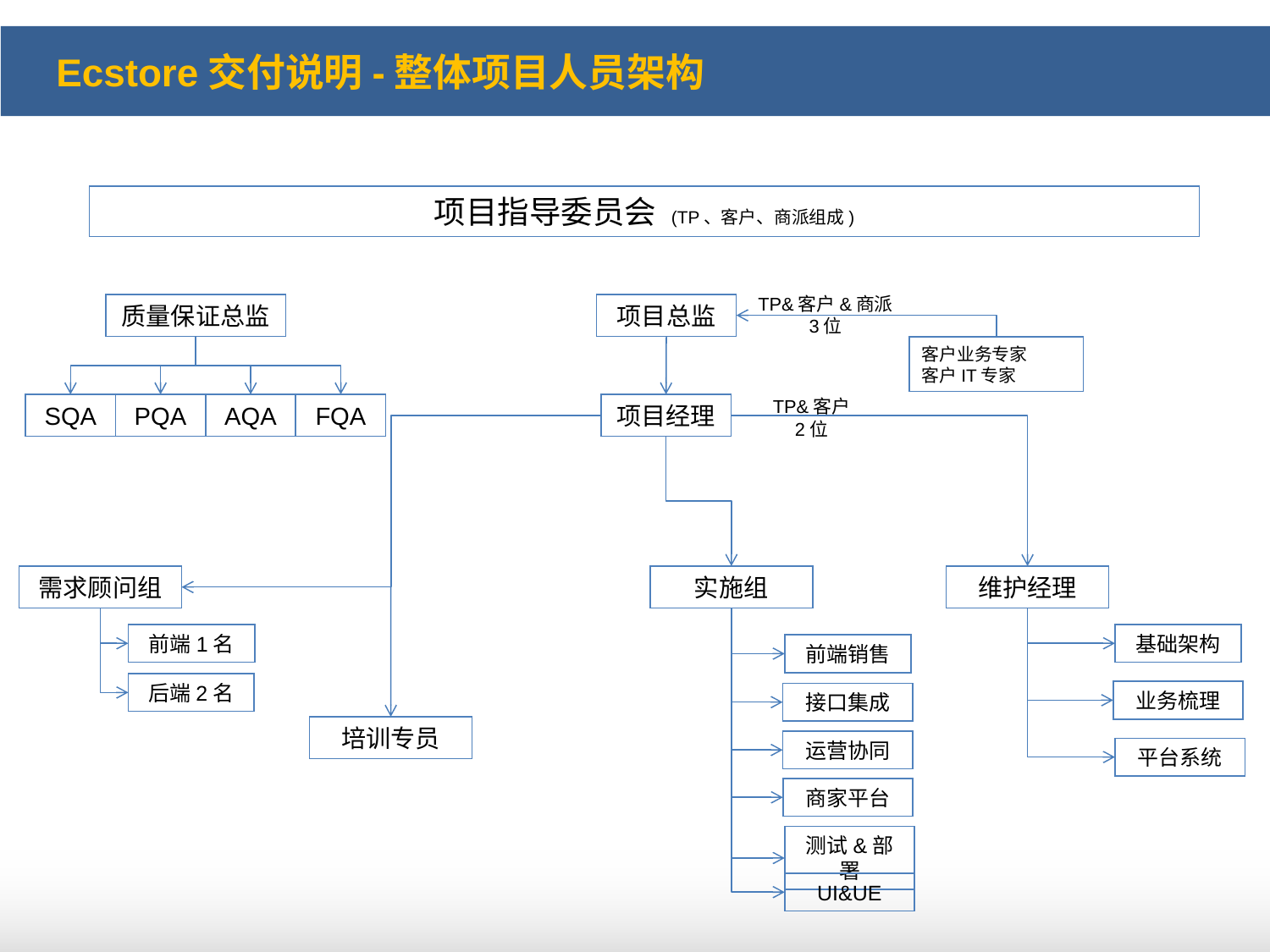

Ecstore交付说明-整体项目人员架构
项目指导委员会 (TP、客户、商派组成)
TP&客户&商派
3位
质量保证总监
项目总监
客户业务专家
客户IT专家
TP&客户
2位
SQA
PQA
AQA
FQA
项目经理
需求顾问组
实施组
维护经理
前端1名
基础架构
前端销售
后端2名
业务梳理
接口集成
培训专员
运营协同
平台系统
商家平台
测试&部署
UI&UE